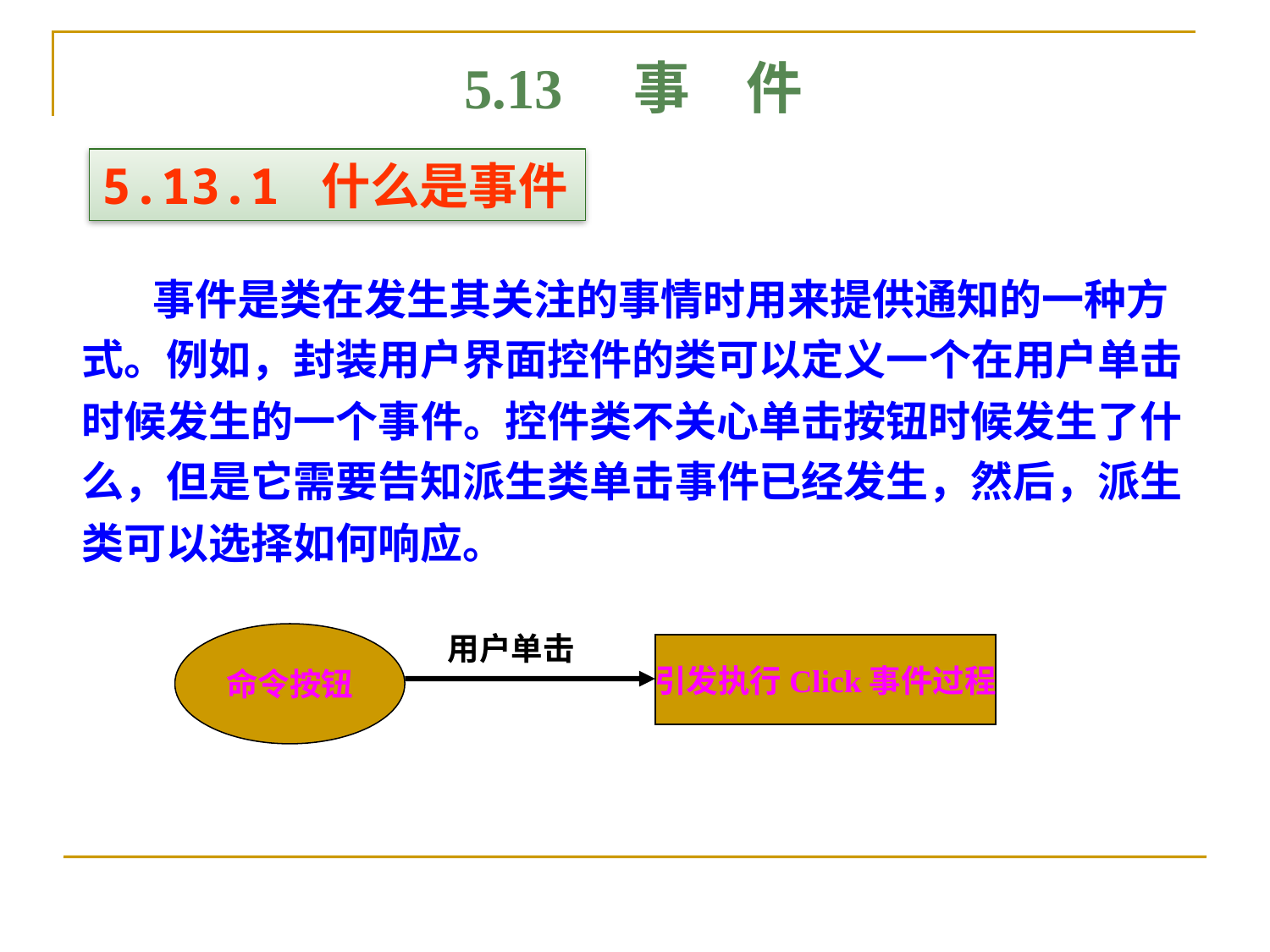

5.13　事　件
5.13.1 什么是事件
　   事件是类在发生其关注的事情时用来提供通知的一种方式。例如，封装用户界面控件的类可以定义一个在用户单击时候发生的一个事件。控件类不关心单击按钮时候发生了什么，但是它需要告知派生类单击事件已经发生，然后，派生类可以选择如何响应。
用户单击
命令按钮
引发执行Click事件过程